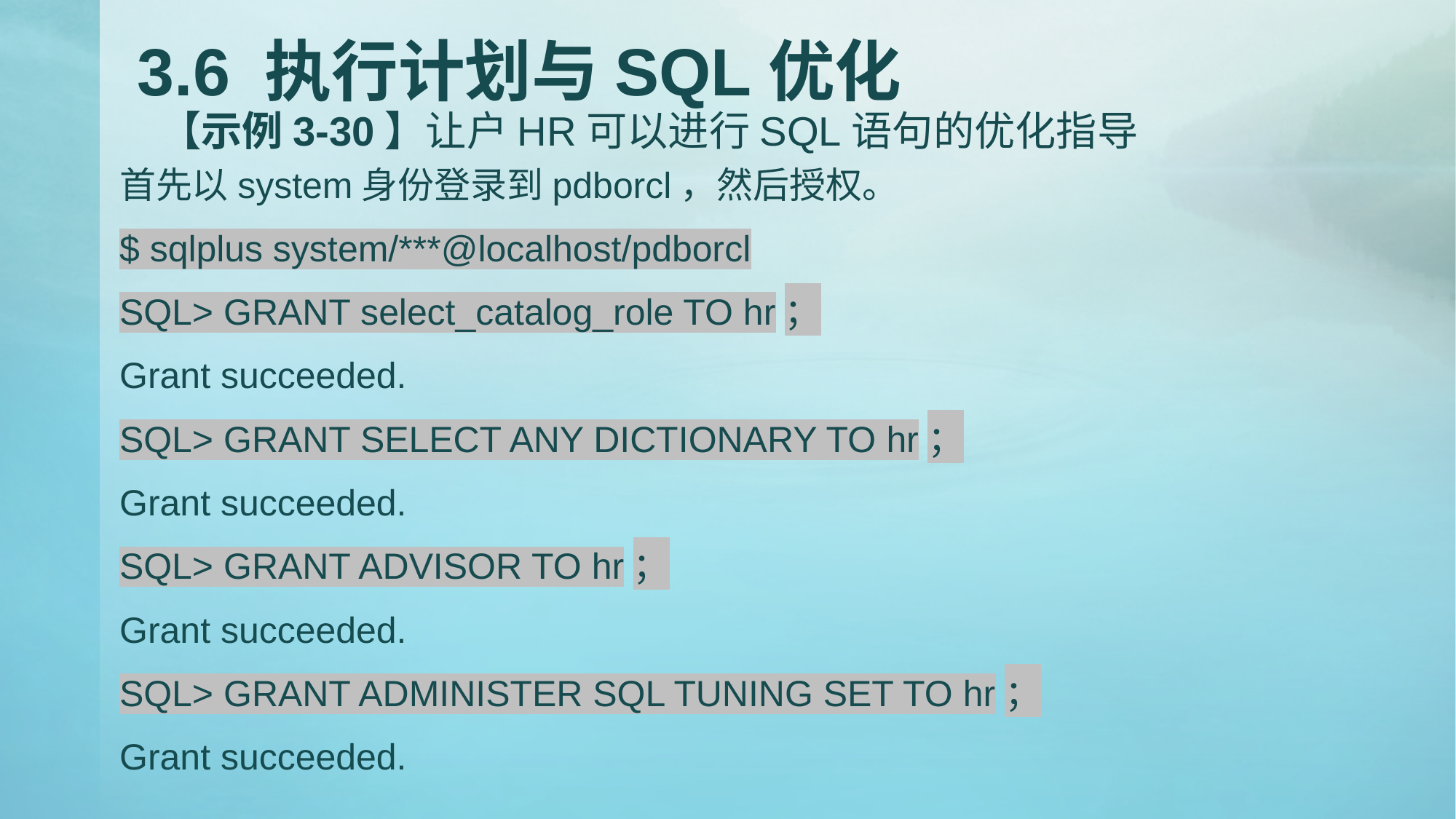

# 3.6 执行计划与SQL优化 【示例3-30】让户HR可以进行SQL语句的优化指导
首先以system身份登录到pdborcl，然后授权。
$ sqlplus system/***@localhost/pdborcl
SQL> GRANT select_catalog_role TO hr；
Grant succeeded.
SQL> GRANT SELECT ANY DICTIONARY TO hr；
Grant succeeded.
SQL> GRANT ADVISOR TO hr；
Grant succeeded.
SQL> GRANT ADMINISTER SQL TUNING SET TO hr；
Grant succeeded.